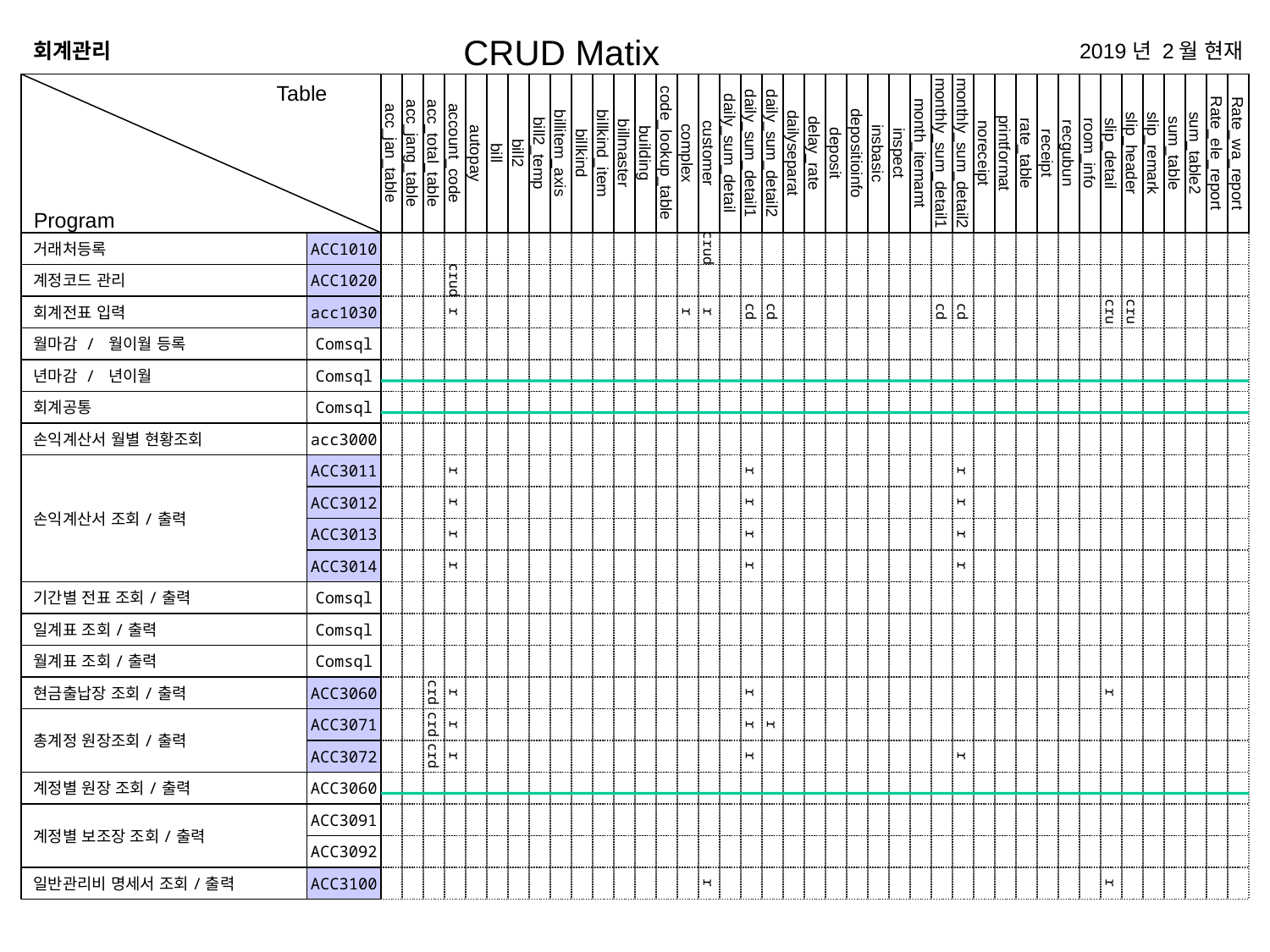

회계관리
                                         Table

Program

acc_jan_table
acc_jang_table
acc_total_table
account_code
autopay
bill
bill2
bill2_temp
billitem_axis
billkind
billkind_item
billmaster
building
code_lookup_table
complex
customer
daily_sum_detail
daily_sum_detail1
daily_sum_detail2
dailyseparat
delay_rate
deposit
depositioinfo
insbasic
inspect
month_itemamt
monthly_sum_detail1
monthly_sum_detail2
noreceipt
printformat
rate_table
receipt
recgubun
room_info
slip_detail
slip_header
slip_remark
sum_table
sum_table2
Rate_ele_report
Rate_wa_report
거래처등록
ACC1010

crud

계정코드 관리
ACC1020

crud

회계전표 입력
acc1030

r

r
r

cd
cd

cd
cd

cru
cru

월마감 / 월이월 등록
Comsql

년마감 / 년이월
Comsql

회계공통
Comsql

손익계산서 월별 현황조회
acc3000

손익계산서 조회/출력
ACC3011

r

r

r

ACC3012

r

r

r

ACC3013

r

r

r

ACC3014

r

r

r

기간별 전표 조회/출력
Comsql

일계표 조회/출력
Comsql

월계표 조회/출력
Comsql

현금출납장 조회/출력
ACC3060

crd
r

r

r

총계정 원장조회/출력
ACC3071

crd
r

r
r

ACC3072

crd
r

r

r

계정별 원장 조회/출력
ACC3060

계정별 보조장 조회/출력
ACC3091

ACC3092

일반관리비 명세서 조회/출력
ACC3100

r

r